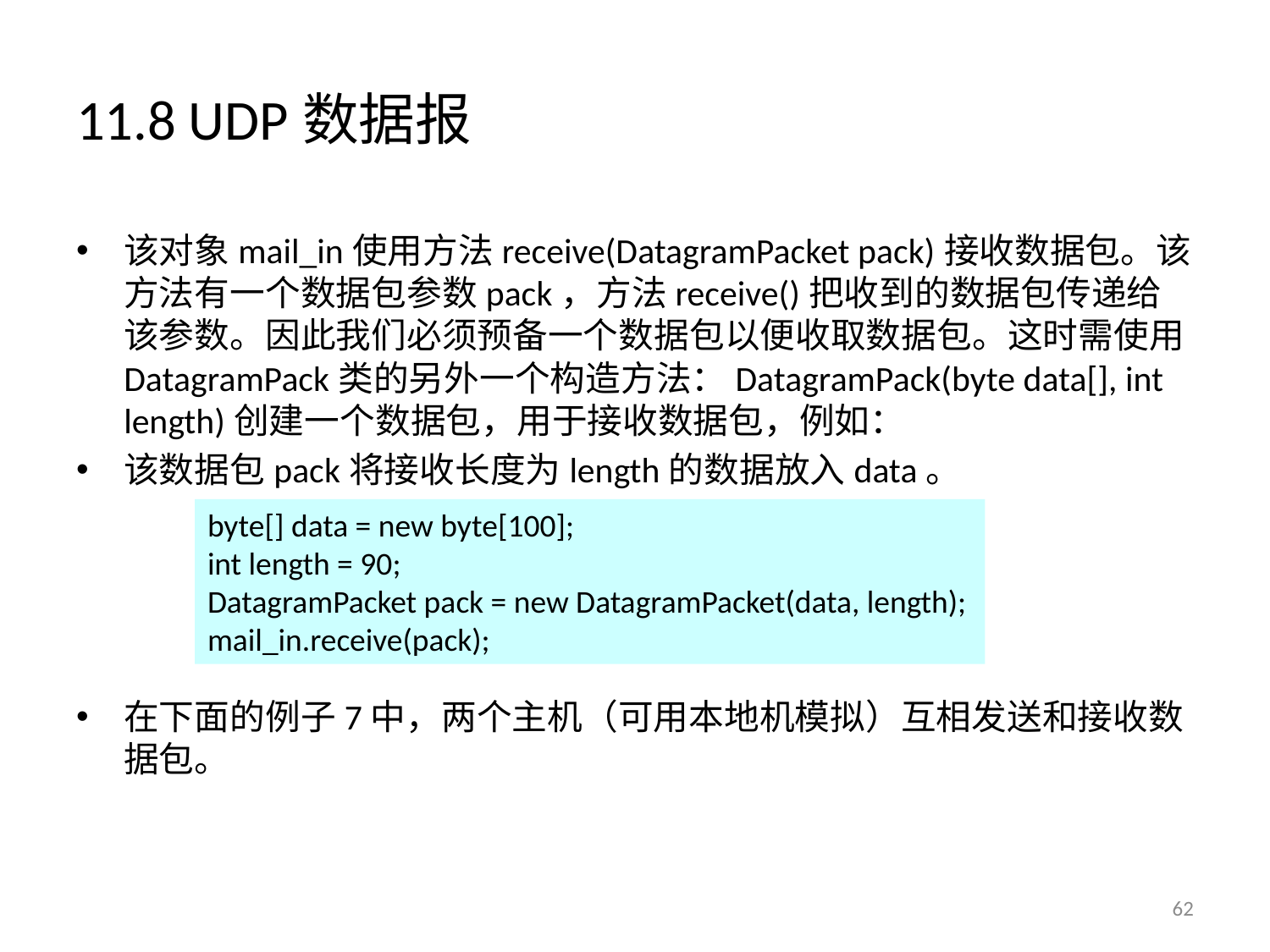

# 11.8 UDP数据报
该对象mail_in使用方法receive(DatagramPacket pack)接收数据包。该方法有一个数据包参数pack，方法receive()把收到的数据包传递给该参数。因此我们必须预备一个数据包以便收取数据包。这时需使用 DatagramPack类的另外一个构造方法：DatagramPack(byte data[], int length)创建一个数据包，用于接收数据包，例如：
该数据包pack将接收长度为length的数据放入data。

在下面的例子7中，两个主机（可用本地机模拟）互相发送和接收数据包。

byte[] data = new byte[100];
int length = 90;
DatagramPacket pack = new DatagramPacket(data, length);
mail_in.receive(pack);
62